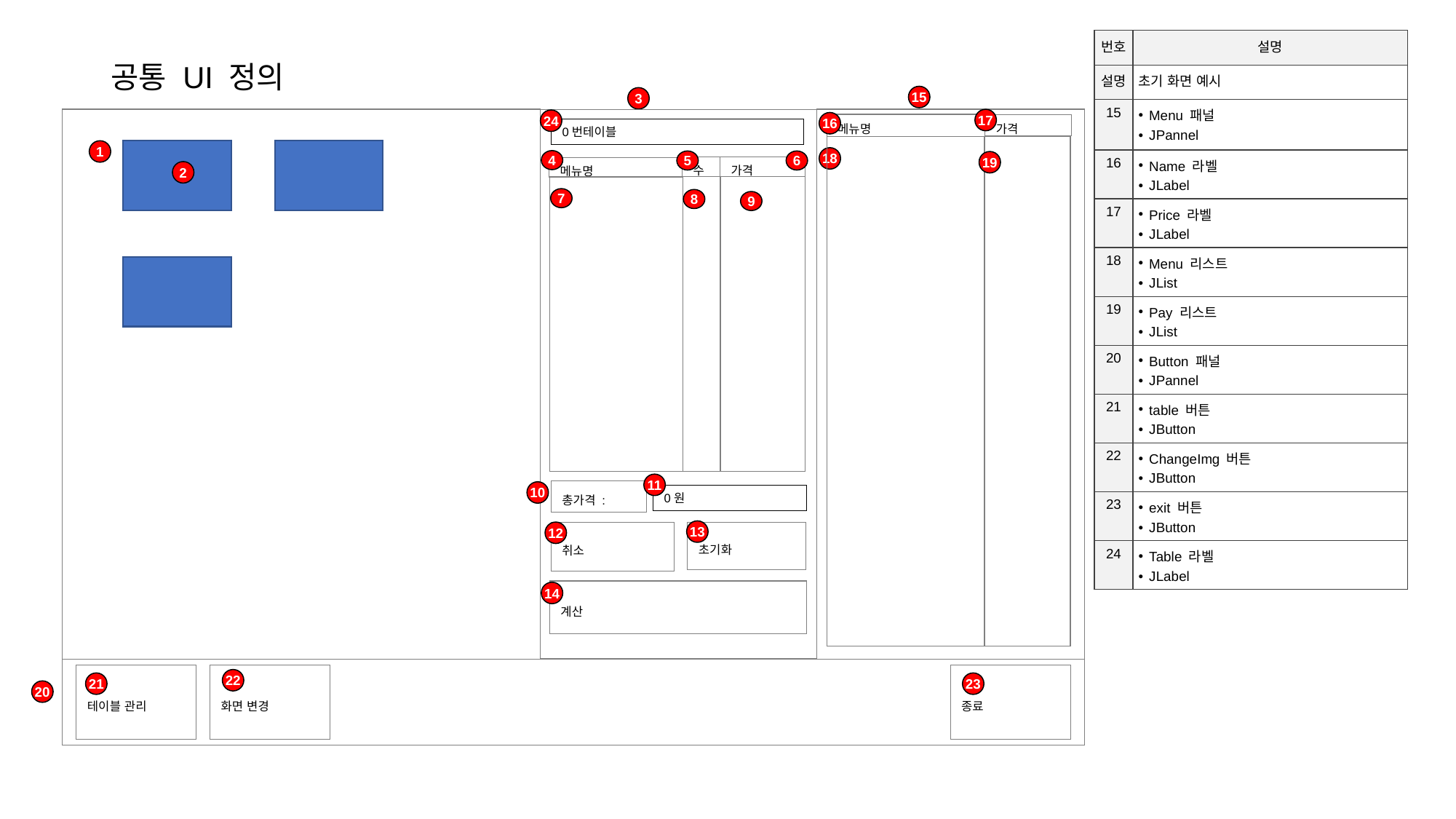

| 번호 | 설명 |
| --- | --- |
| 설명 | 초기 화면 예시 |
| 15 | Menu 패널 JPannel |
| 16 | Name 라벨 JLabel |
| 17 | Price 라벨 JLabel |
| 18 | Menu 리스트 JList |
| 19 | Pay 리스트 JList |
| 20 | Button 패널 JPannel |
| 21 | table 버튼 JButton |
| 22 | ChangeImg 버튼 JButton |
| 23 | exit 버튼 JButton |
| 24 | Table 라벨 JLabel |
# 공통 UI 정의
15
3

17
24
16
메뉴명
가격
0번테이블

1

18
4
5
6
가격
수
메뉴명

7
8
9
19
2

11
총가격 :
10
0원
13
12
초기화
취소
계산
14
화면 변경
종료
테이블 관리
22
21
23
20